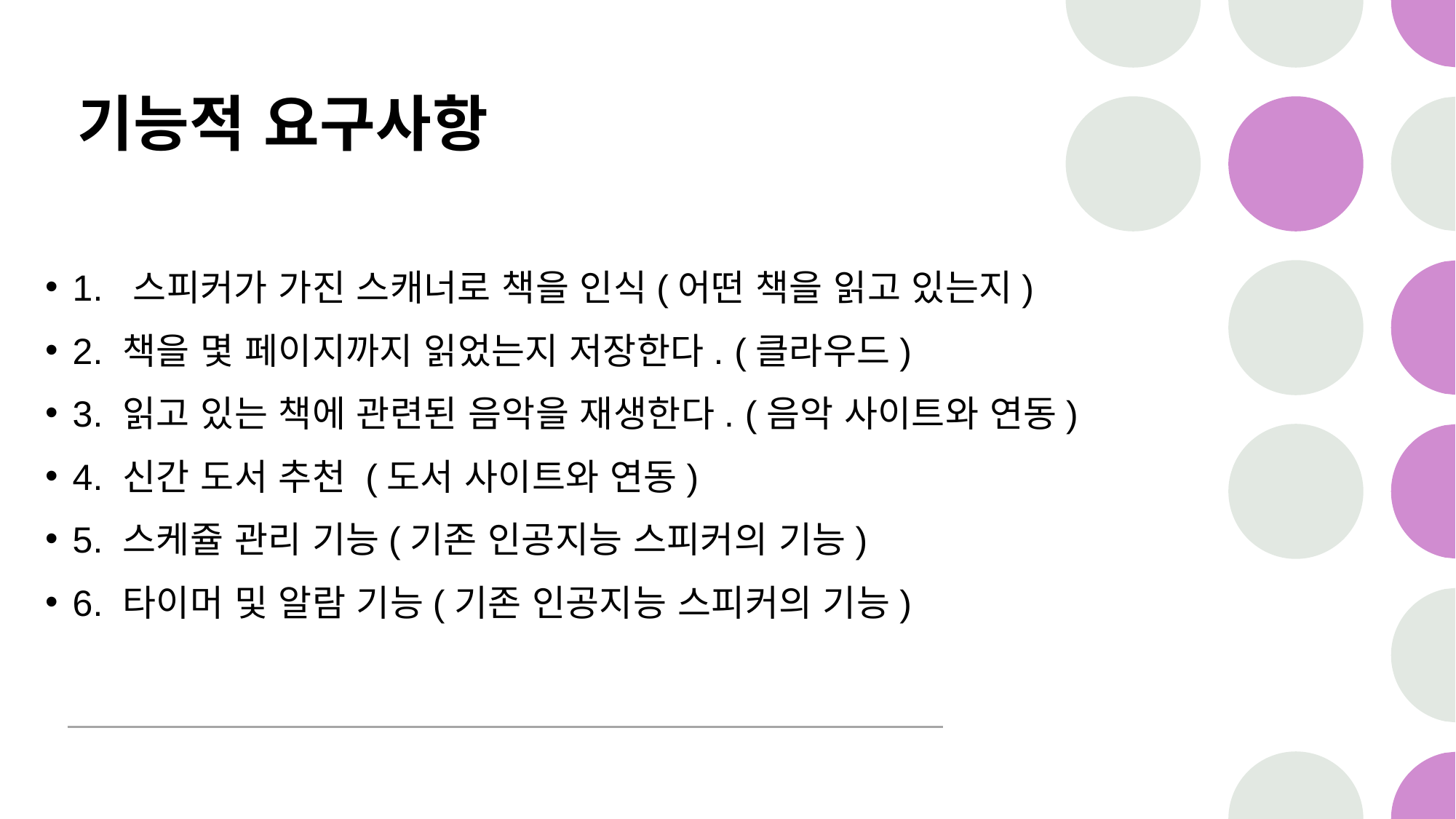

# 기능적 요구사항

1.  스피커가 가진 스캐너로 책을 인식(어떤 책을 읽고 있는지)
2. 책을 몇 페이지까지 읽었는지 저장한다. (클라우드)
3. 읽고 있는 책에 관련된 음악을 재생한다. (음악 사이트와 연동)
4. 신간 도서 추천 (도서 사이트와 연동)
5. 스케쥴 관리 기능(기존 인공지능 스피커의 기능)
6. 타이머 및 알람 기능(기존 인공지능 스피커의 기능)